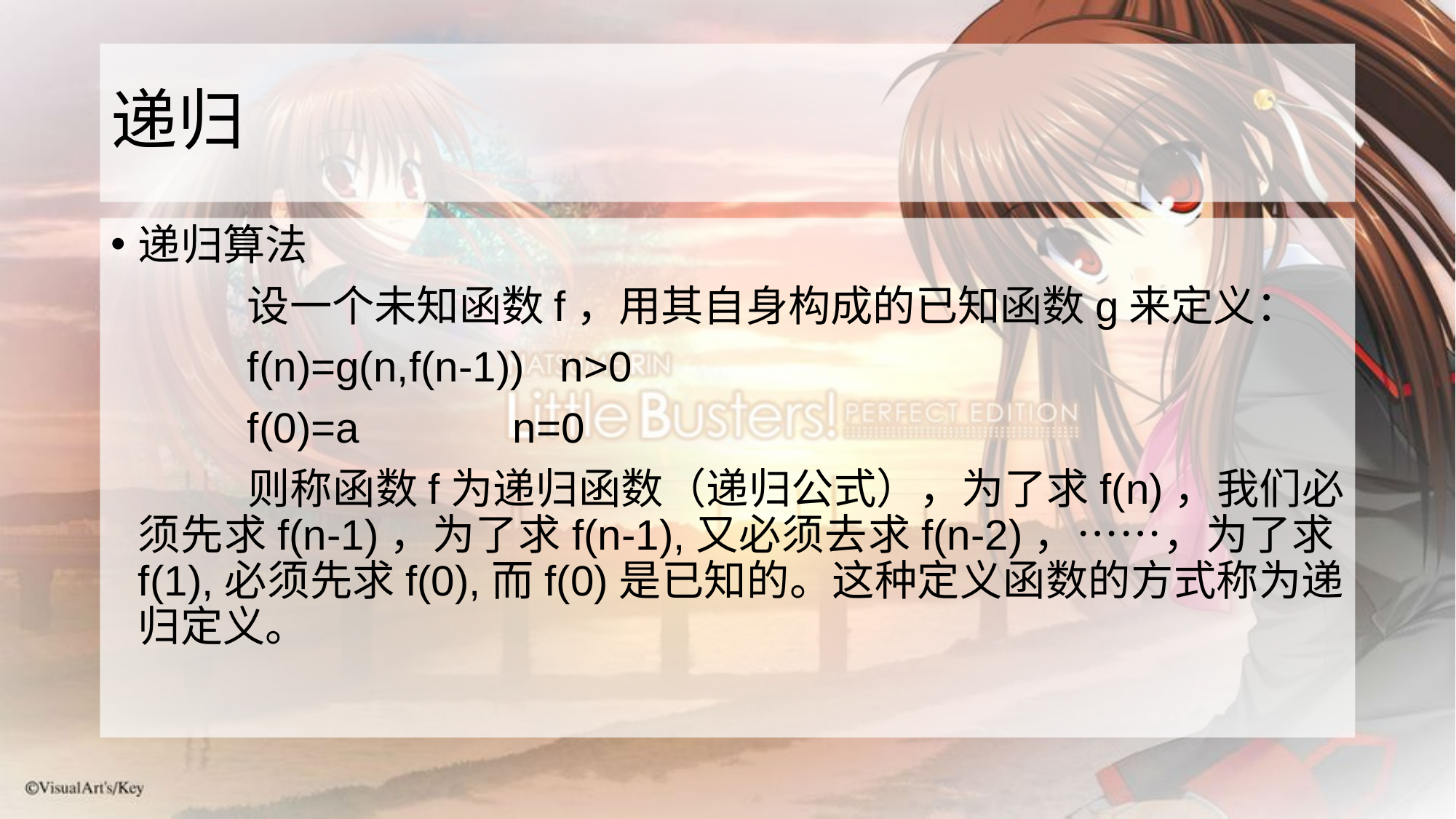

# 递归
递归算法
		设一个未知函数f，用其自身构成的已知函数g来定义：
		f(n)=g(n,f(n-1))   n>0
		f(0)=a             n=0
		则称函数f为递归函数（递归公式），为了求f(n)，我们必须先求f(n-1)，为了求f(n-1),又必须去求f(n-2)，……，为了求f(1),必须先求f(0),而f(0)是已知的。这种定义函数的方式称为递归定义。